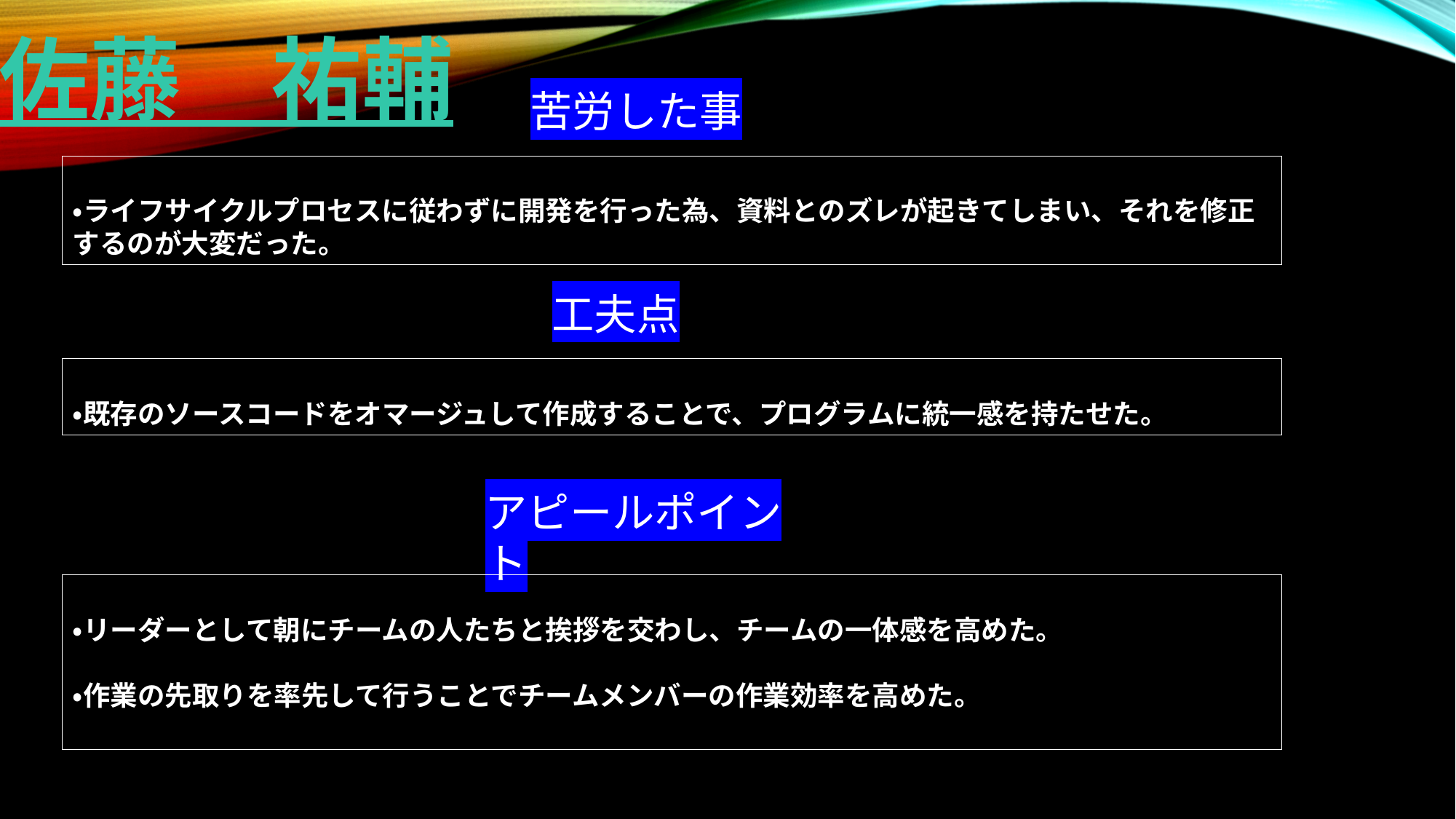

佐藤　祐輔
苦労した事

・ライフサイクルプロセスに従わずに開発を行った為、資料とのズレが起きてしまい、それを修正するのが大変だった。
工夫点

・既存のソースコードをオマージュして作成することで、プログラムに統一感を持たせた。
アピールポイント

・リーダーとして朝にチームの人たちと挨拶を交わし、チームの一体感を高めた。

・作業の先取りを率先して行うことでチームメンバーの作業効率を高めた。